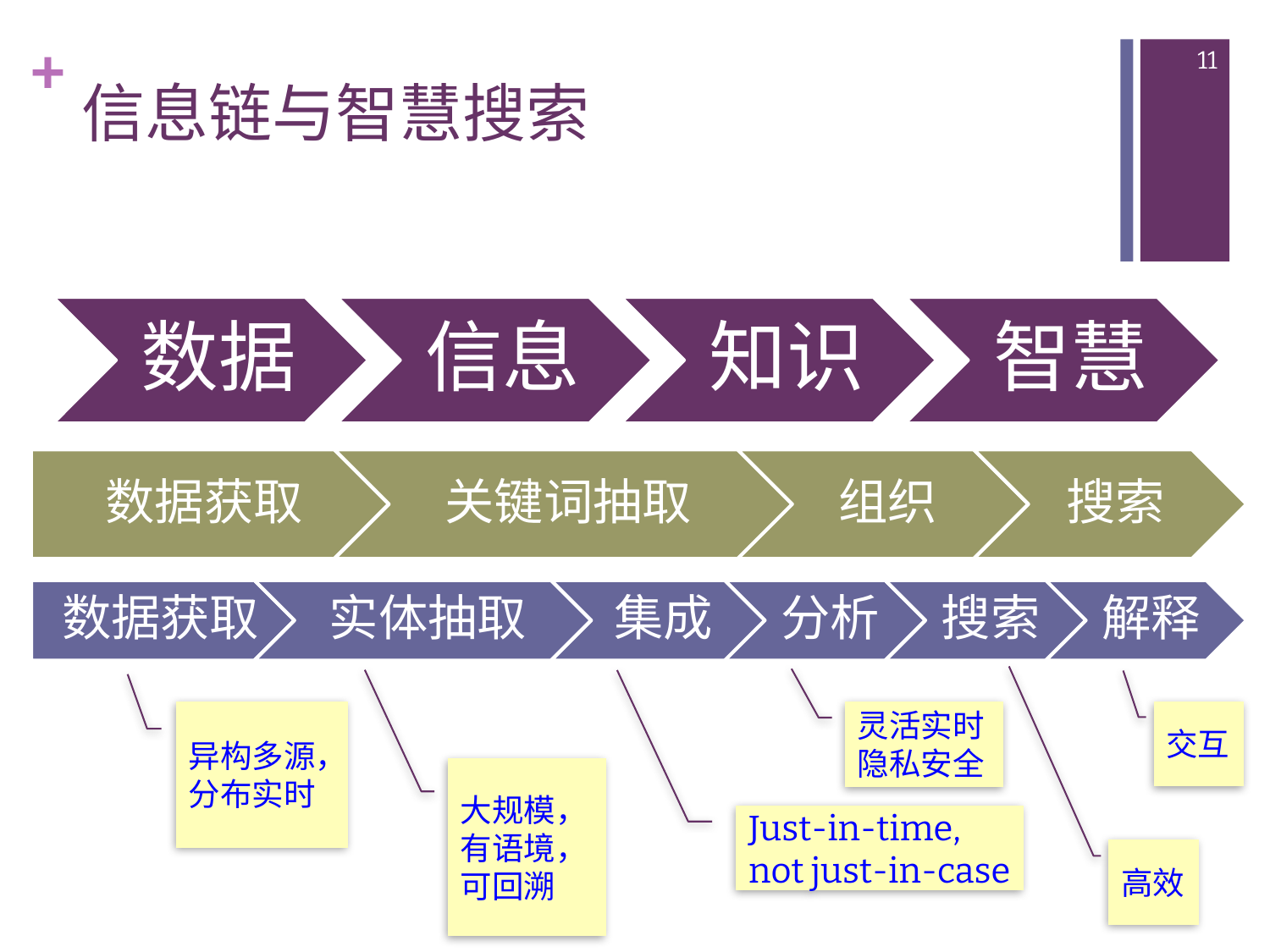

11
# 信息链与智慧搜索
数据获取
关键词抽取
组织
搜索
数据
信息
知识
智慧
数据获取
实体抽取
集成
分析
搜索
解释
异构多源，分布实时
交互
灵活实时
隐私安全
大规模，
有语境，
可回溯
Just-in-time,
not just-in-case
高效